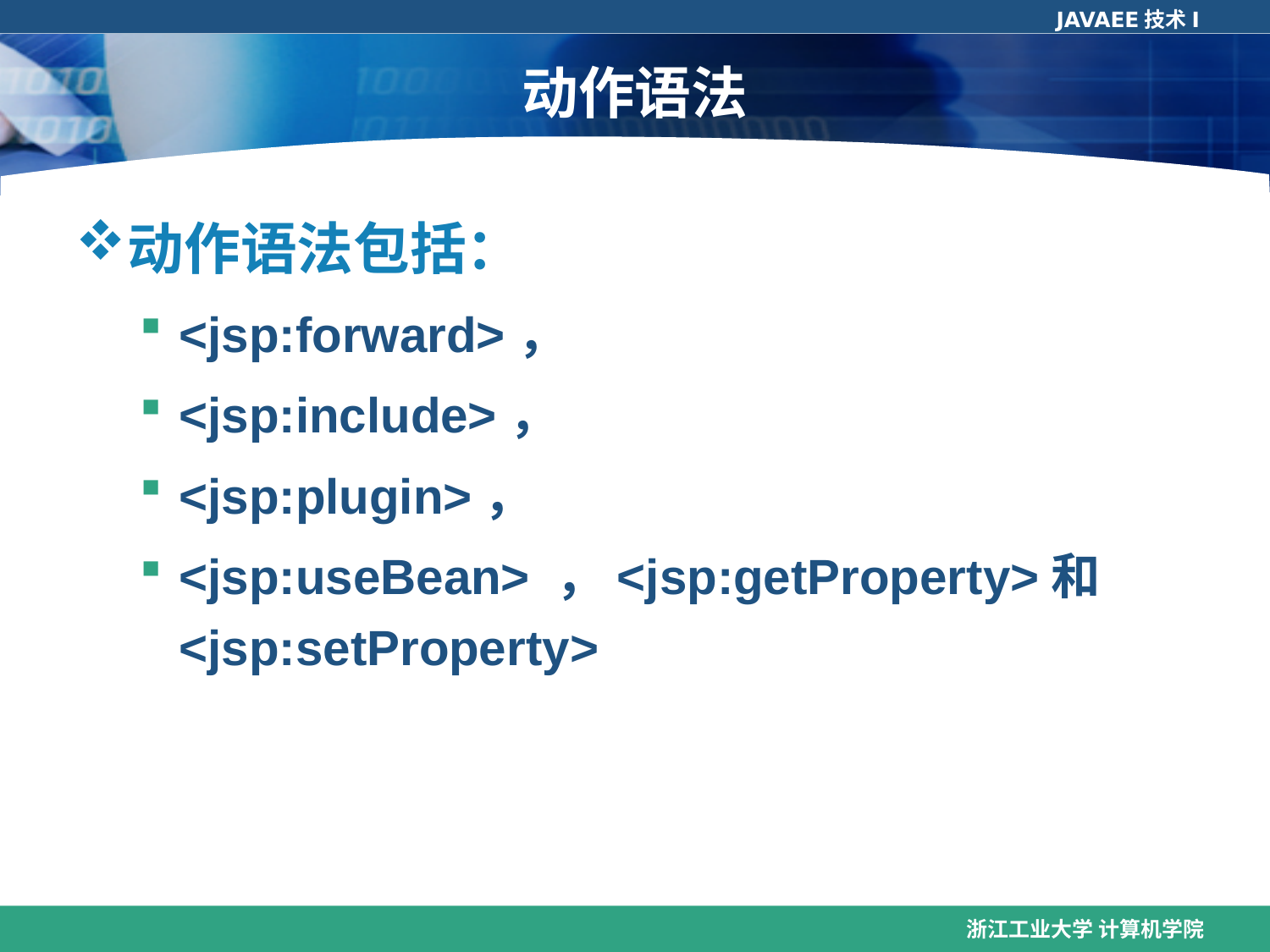

# 动作语法
动作语法包括：
<jsp:forward>，
<jsp:include>，
<jsp:plugin>，
<jsp:useBean> ，<jsp:getProperty>和<jsp:setProperty>